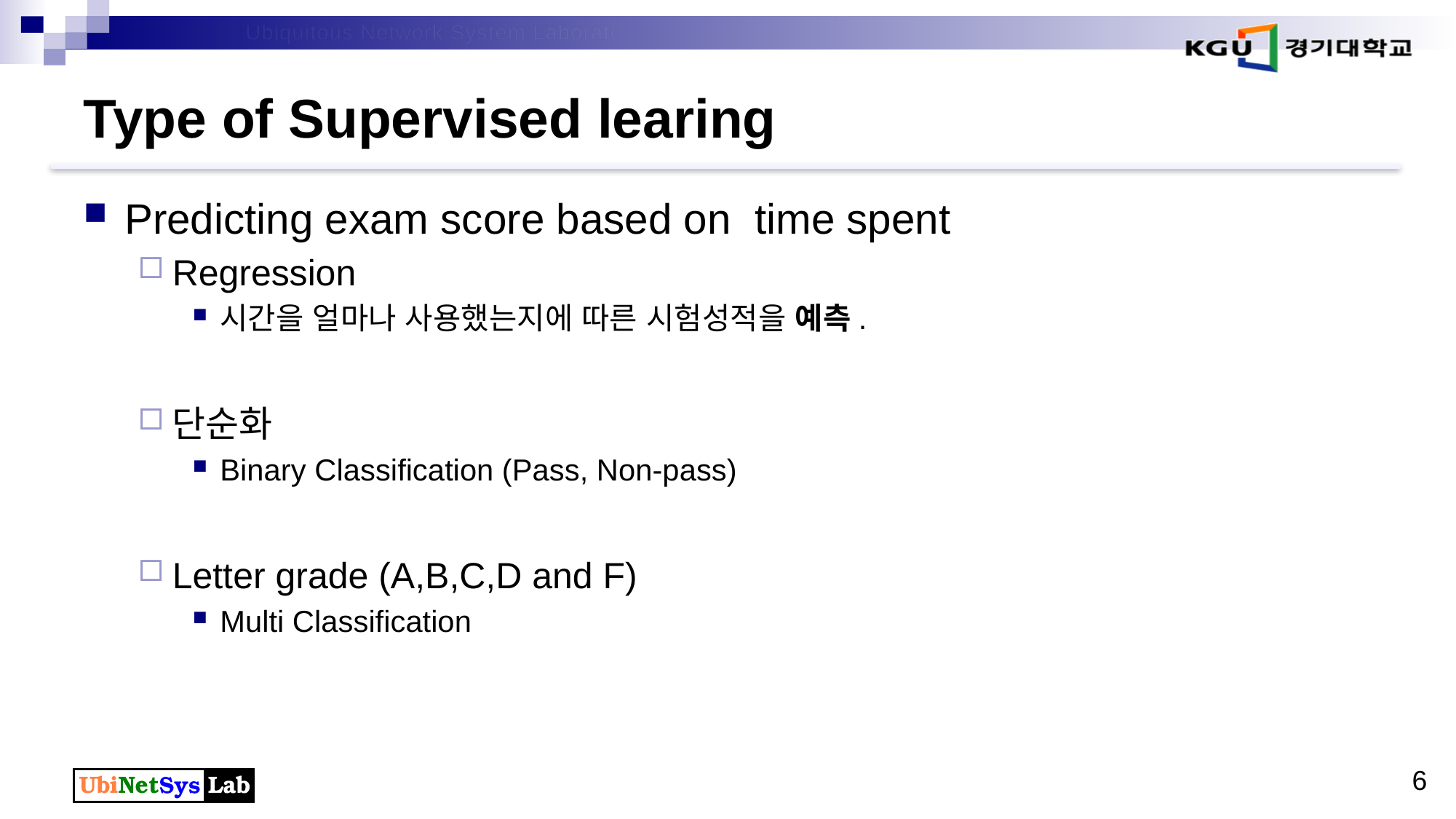

# Type of Supervised learing
Predicting exam score based on  time spent
Regression
시간을 얼마나 사용했는지에 따른 시험성적을 예측.

단순화
Binary Classification (Pass, Non-pass)

Letter grade (A,B,C,D and F)
Multi Classification

6